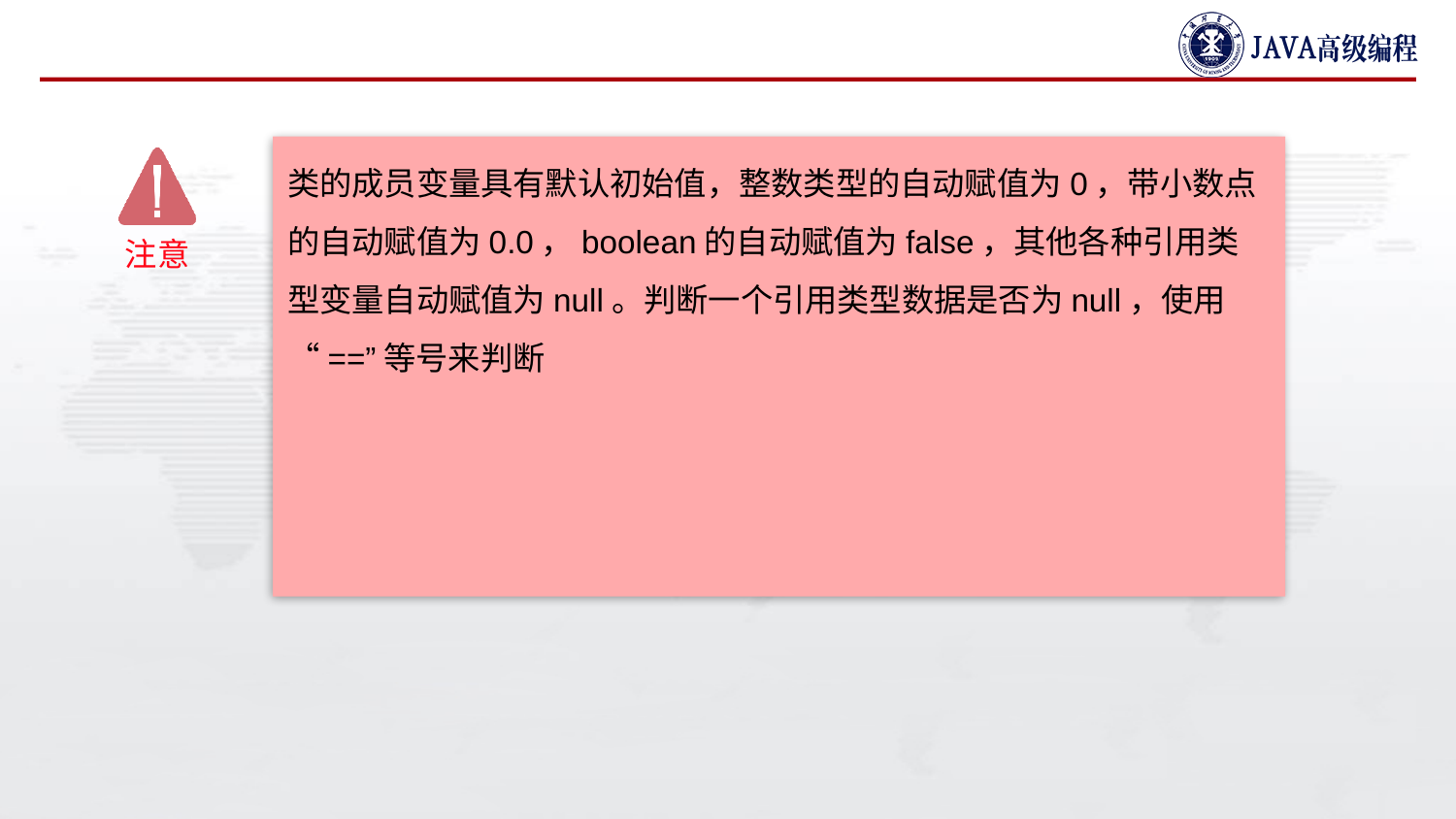

#
类的成员变量具有默认初始值，整数类型的自动赋值为0，带小数点的自动赋值为0.0，boolean的自动赋值为false，其他各种引用类型变量自动赋值为null。判断一个引用类型数据是否为null，使用“==”等号来判断